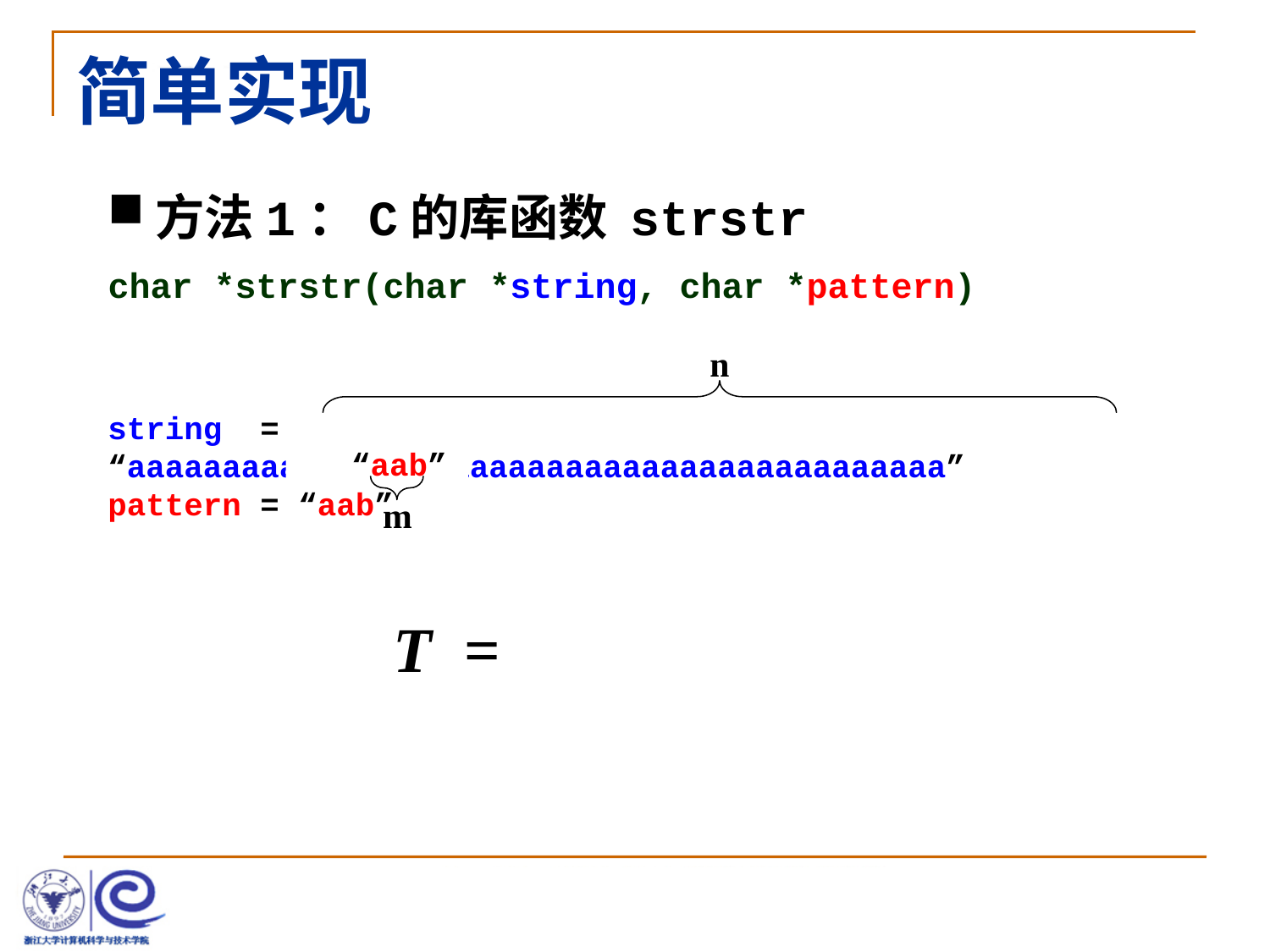

# 简单实现
方法1：C的库函数 strstr
char *strstr(char *string, char *pattern)

n
string  = “aaaaaaaaaaaaaaaaaaaaaaaaaaaaaaaaaaaaaaaaaaa”
pattern = “aab”
 “aab”
 “aab”
 “aab”

m
T  = O(n·m)